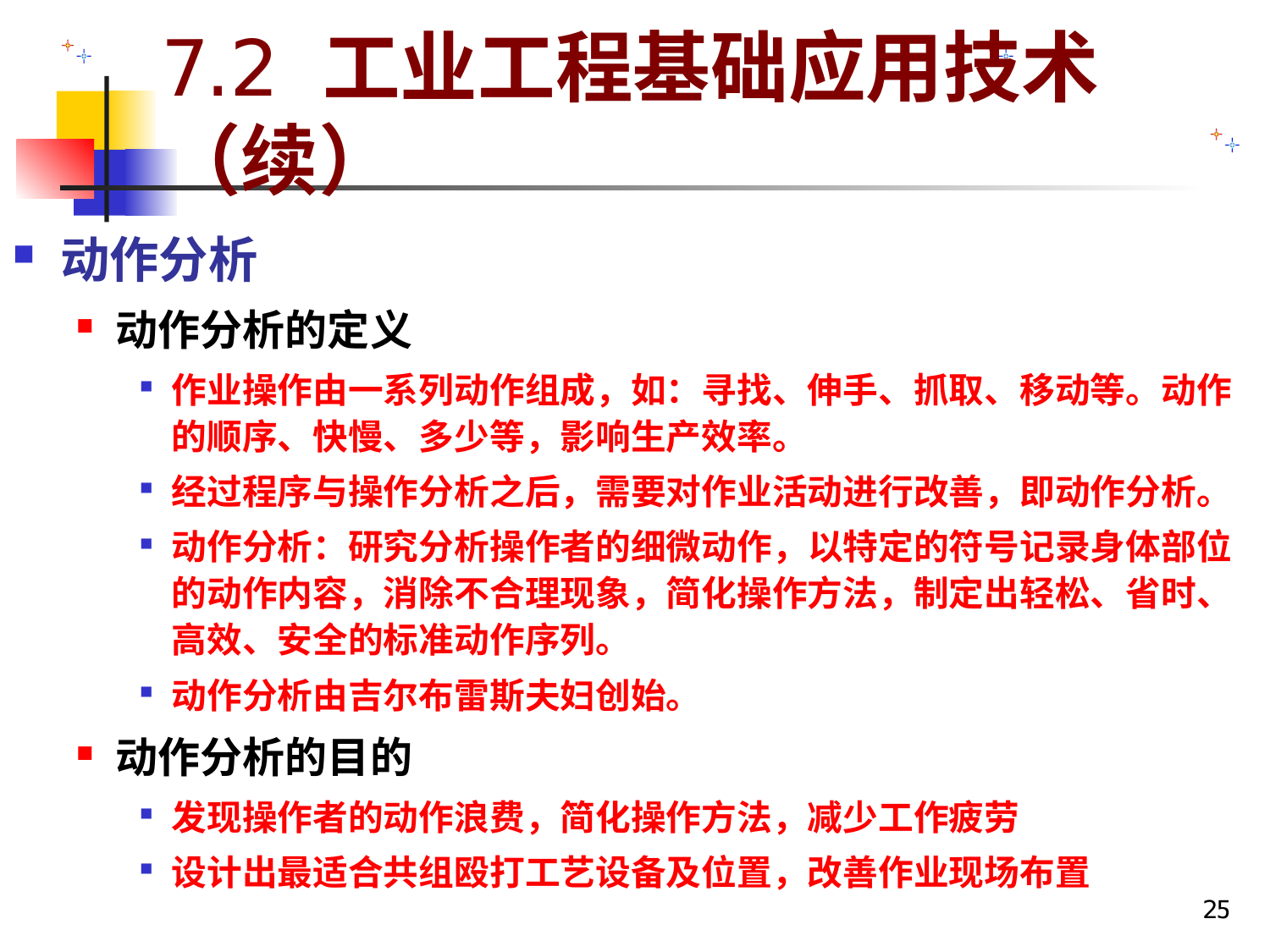

# 7.2 工业工程基础应用技术 （续）
动作分析
动作分析的定义
作业操作由一系列动作组成，如：寻找、伸手、抓取、移动等。动作的顺序、快慢、多少等，影响生产效率。
经过程序与操作分析之后，需要对作业活动进行改善，即动作分析。
动作分析：研究分析操作者的细微动作，以特定的符号记录身体部位的动作内容，消除不合理现象，简化操作方法，制定出轻松、省时、高效、安全的标准动作序列。
动作分析由吉尔布雷斯夫妇创始。
动作分析的目的
发现操作者的动作浪费，简化操作方法，减少工作疲劳
设计出最适合共组殴打工艺设备及位置，改善作业现场布置
25